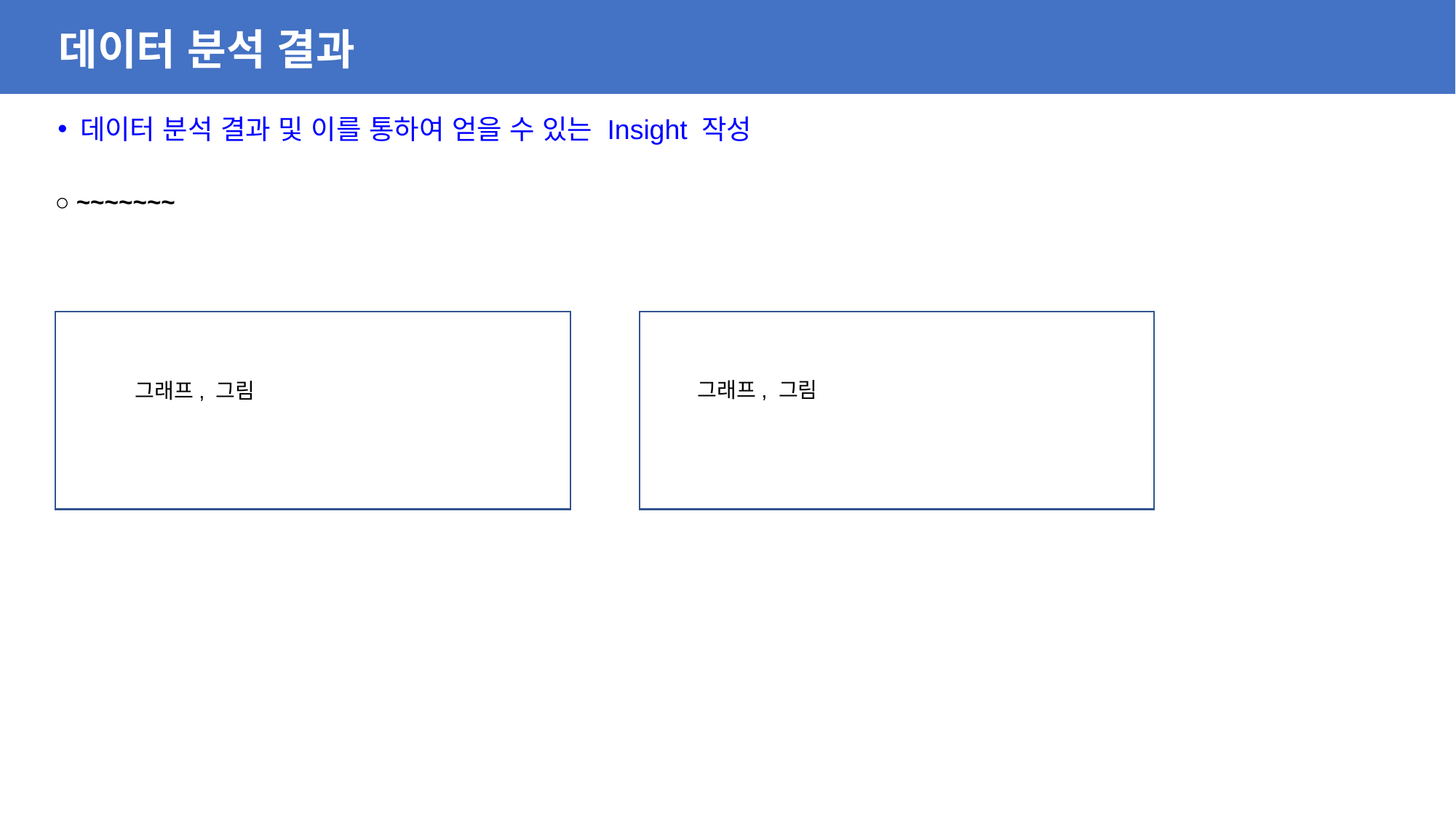

데이터 분석 결과
 데이터 분석 결과 및 이를 통하여 얻을 수 있는 Insight 작성
○ ~~~~~~~

그래프, 그림

그래프, 그림